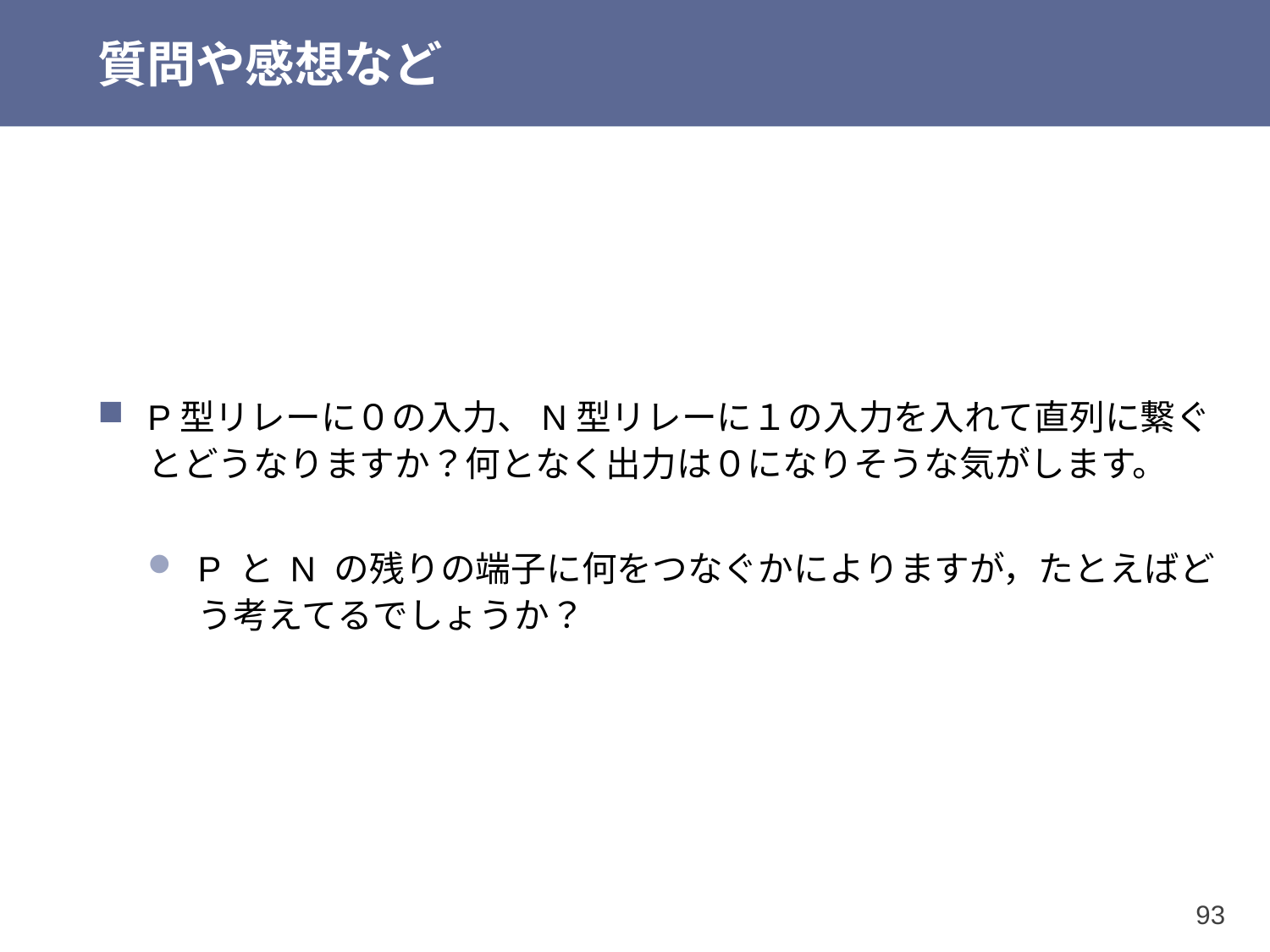

# 質問や感想など
P型リレーに０の入力、N型リレーに１の入力を入れて直列に繋ぐとどうなりますか？何となく出力は０になりそうな気がします。
P と N の残りの端子に何をつなぐかによりますが，たとえばどう考えてるでしょうか？